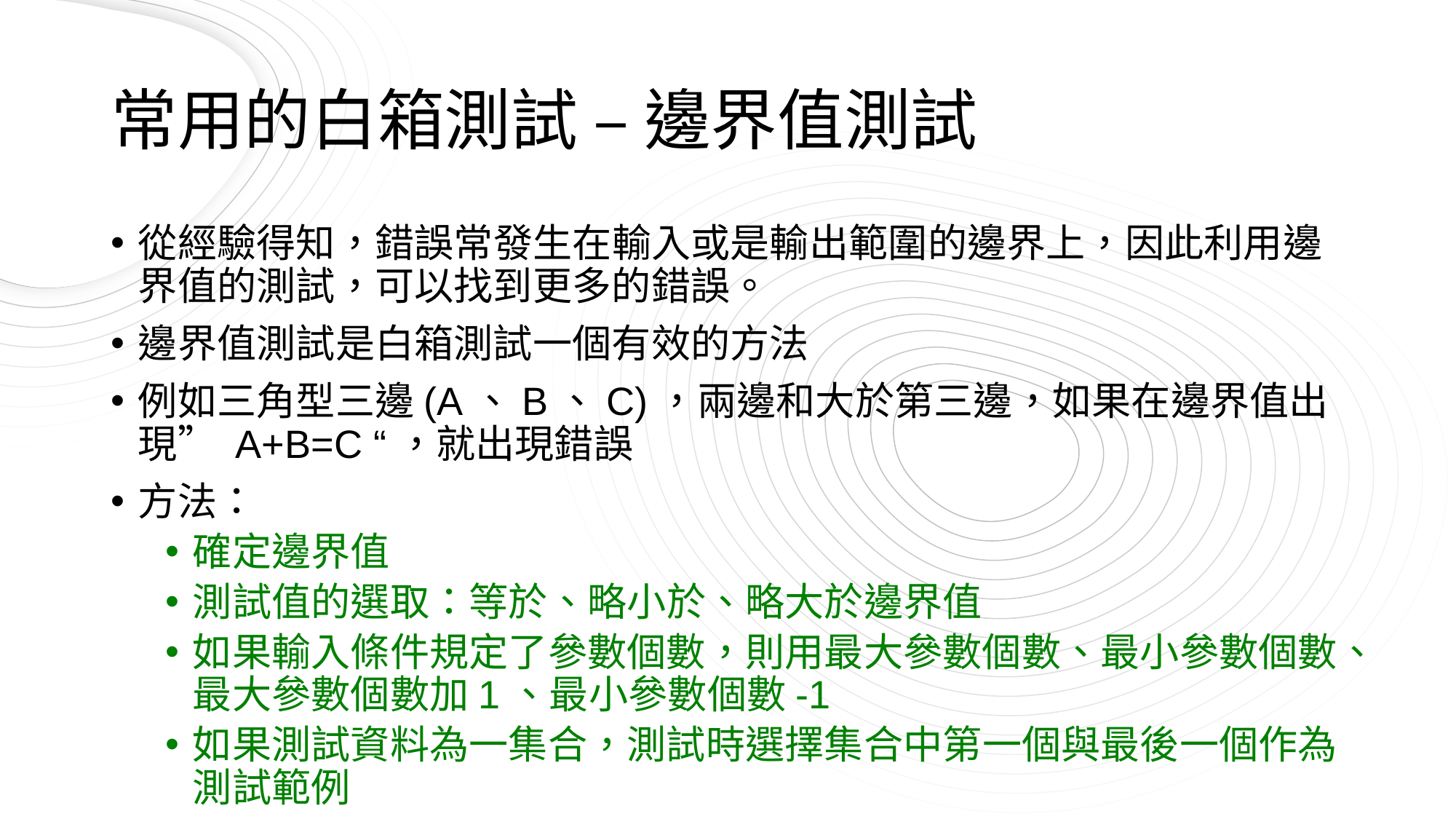

# 常用的白箱測試 – 邊界值測試
從經驗得知，錯誤常發生在輸入或是輸出範圍的邊界上，因此利用邊界值的測試，可以找到更多的錯誤。
邊界值測試是白箱測試一個有效的方法
例如三角型三邊(A、B、C)，兩邊和大於第三邊，如果在邊界值出現” A+B=C “，就出現錯誤
方法：
確定邊界值
測試值的選取：等於、略小於、略大於邊界值
如果輸入條件規定了參數個數，則用最大參數個數、最小參數個數、最大參數個數加1、最小參數個數-1
如果測試資料為一集合，測試時選擇集合中第一個與最後一個作為測試範例